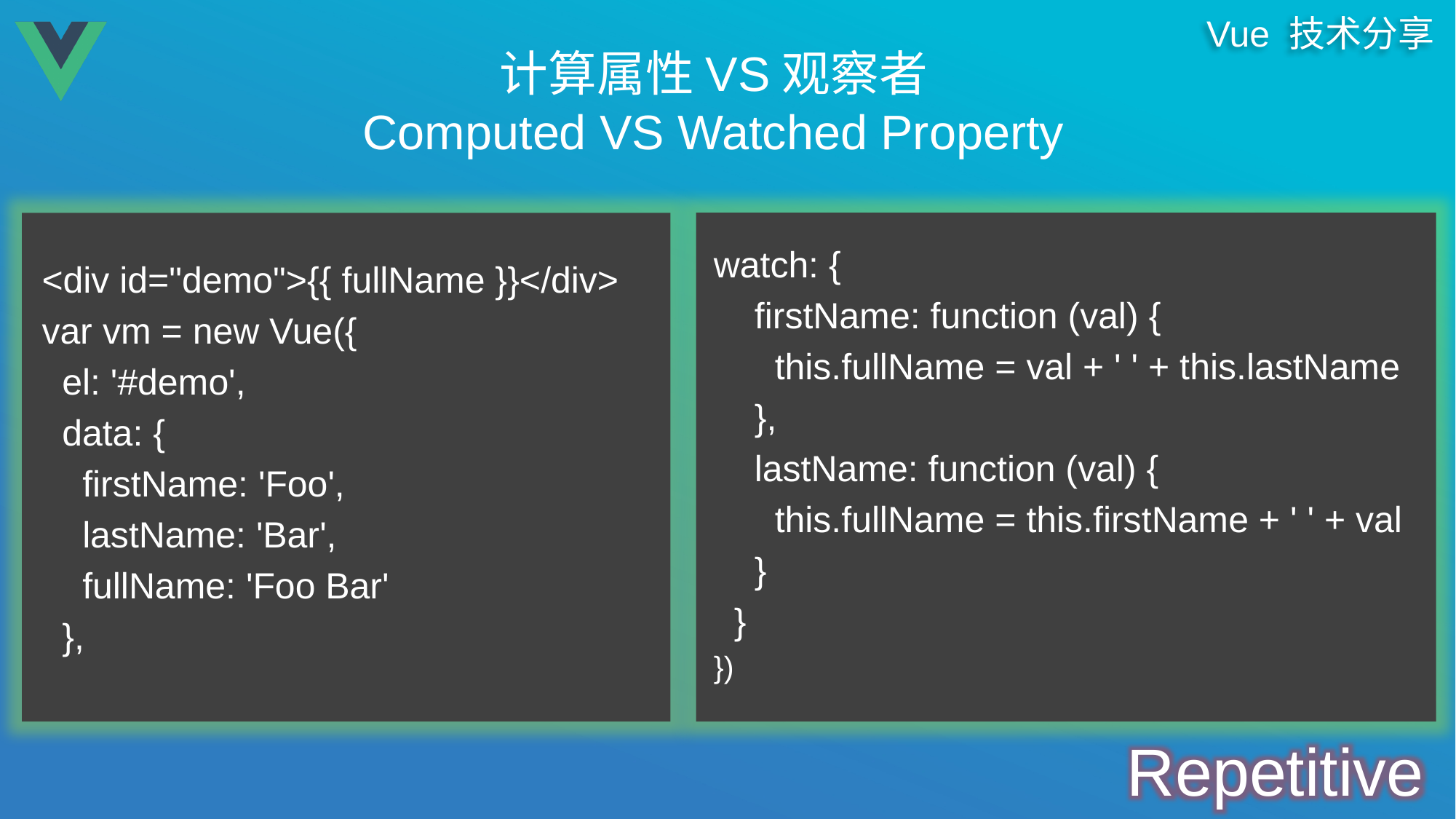

# 计算属性VS观察者 Computed VS Watched Property

watch: {
    firstName: function (val) {
      this.fullName = val + ' ' + this.lastName
    },
    lastName: function (val) {
      this.fullName = this.firstName + ' ' + val
    }
  }
})
<div id="demo">{{ fullName }}</div>
var vm = new Vue({
  el: '#demo',
  data: {
    firstName: 'Foo',
    lastName: 'Bar',
    fullName: 'Foo Bar'
  },

Repetitive